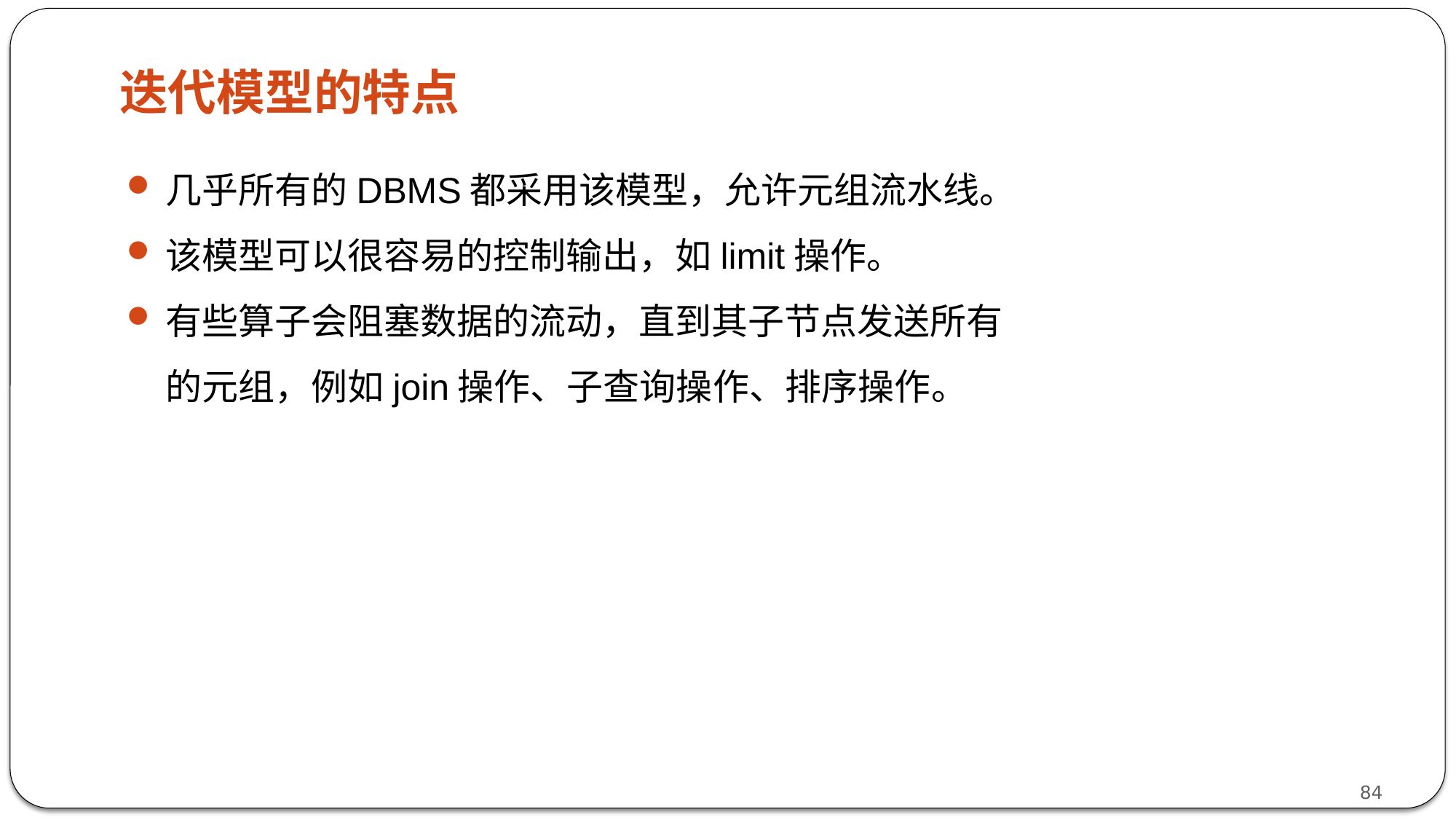

迭代模型的特点
几乎所有的DBMS都采用该模型，允许元组流水线。
该模型可以很容易的控制输出，如limit操作。
有些算子会阻塞数据的流动，直到其子节点发送所有的元组，例如join操作、子查询操作、排序操作。
84